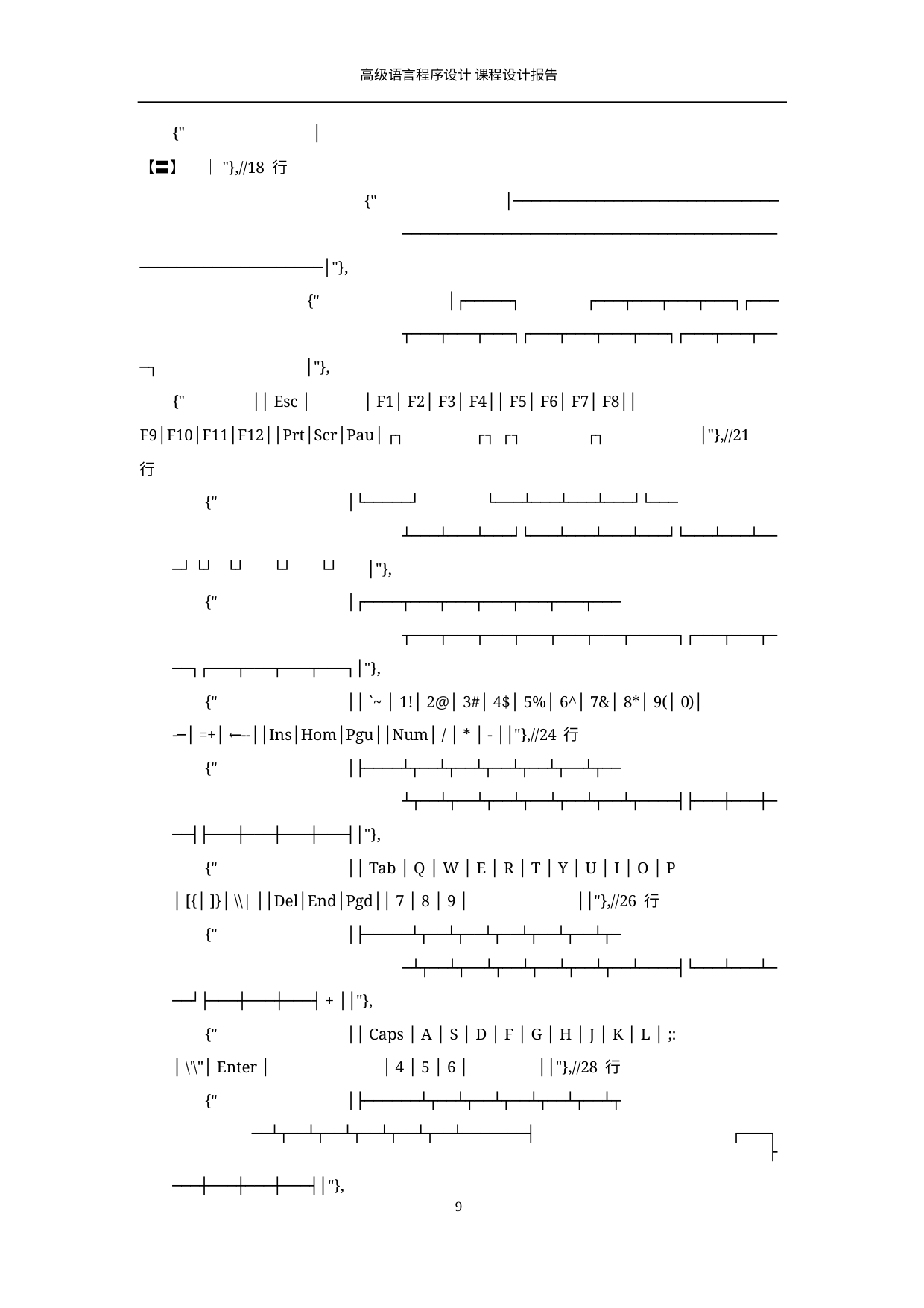

高级语言程序设计 课程设计报告

{"
│
【〓】	│"},//18 行

{"	│─────────────────────────────

─────────────────────────────────────────

────────────────────│"},

{"	│┌─────┐	┌───┬───┬───┬───┐┌───

┬───┬───┬───┐┌───┬───┬───┬───┐┌───┬───┬──

─┐	│"},
{"	││ Esc │	│ F1│ F2│ F3│ F4││ F5│ F6│ F7│ F8││ F9│F10│F11│F12││Prt│Scr│Pau│ ┌┐	┌┐ ┌┐	┌┐	│"},//21 行

{"	│└─────┘	└───┴───┴───┴───┘└───

┴───┴───┴───┘└───┴───┴───┴───┘└───┴───┴──

─┘ └┘	└┘	└┘	└┘	│"},

{"	│┌────┬───┬───┬───┬───┬───┬───

┬───┬───┬───┬───┬───┬───┬─────┐┌───┬───┬─

──┐┌───┬───┬───┬───┐│"},

{"	││ `~ │ 1!│ 2@│ 3#│ 4$│ 5%│ 6^│ 7&│ 8*│ 9(│ 0)│

-─│ =+│ ←--││Ins│Hom│Pgu││Num│ / │ * │ - ││"},//24 行

{"	│├────┴┬──┴┬──┴┬──┴┬──┴┬──┴┬──

┴┬──┴┬──┴┬──┴┬──┴┬──┴┬──┴┬────┤├───┼───┼─

──┤├───┼───┼───┼───┤│"},

{"	││ Tab │ Q │ W │ E │ R │ T │ Y │ U │ I │ O │ P

│ [{│ ]}│ \\| ││Del│End│Pgd││ 7 │ 8 │ 9 │	││"},//26 行

{"	│├─────┴┬──┴┬──┴┬──┴┬──┴┬──┴┬─

─┴┬──┴┬──┴┬──┴┬──┴┬──┴┬──┴────┤└───┴───┴─

──┘├───┼───┼───┤ + ││"},

{"	││ Caps │ A │ S │ D │ F │ G │ H │ J │ K │ L │ ;:

│ \'\"│ Enter │	│ 4 │ 5 │ 6 │	││"},//28 行

{"	│├──────┴┬──┴┬──┴┬──┴┬──┴┬──┴┬

──┴┬──┴┬──┴┬──┴┬──┴┬──┴───────┤	┌───┐	├

───┼───┼───┼───┤│"},
9